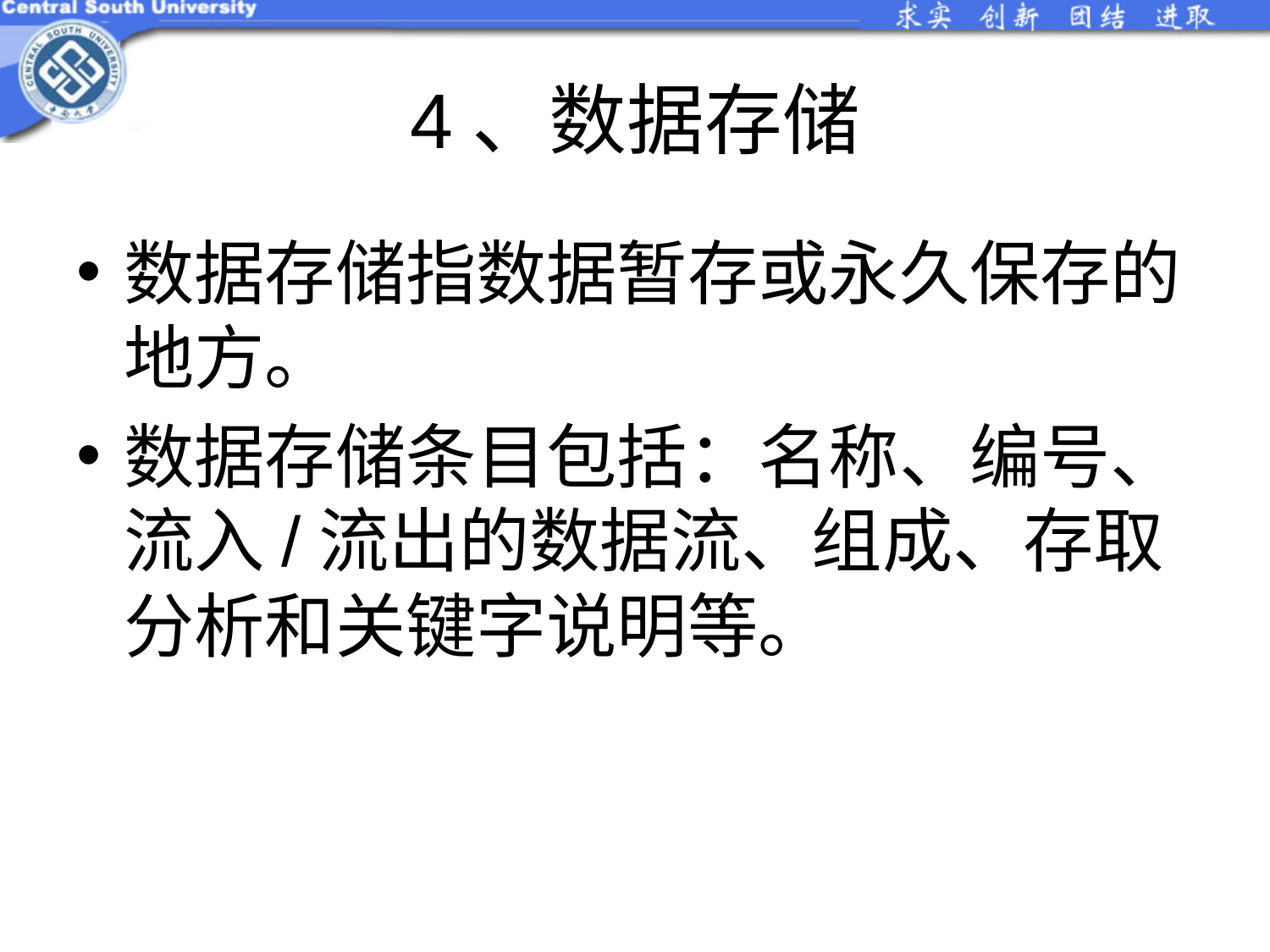

# 4、数据存储
数据存储指数据暂存或永久保存的地方。
数据存储条目包括：名称、编号、流入/流出的数据流、组成、存取分析和关键字说明等。